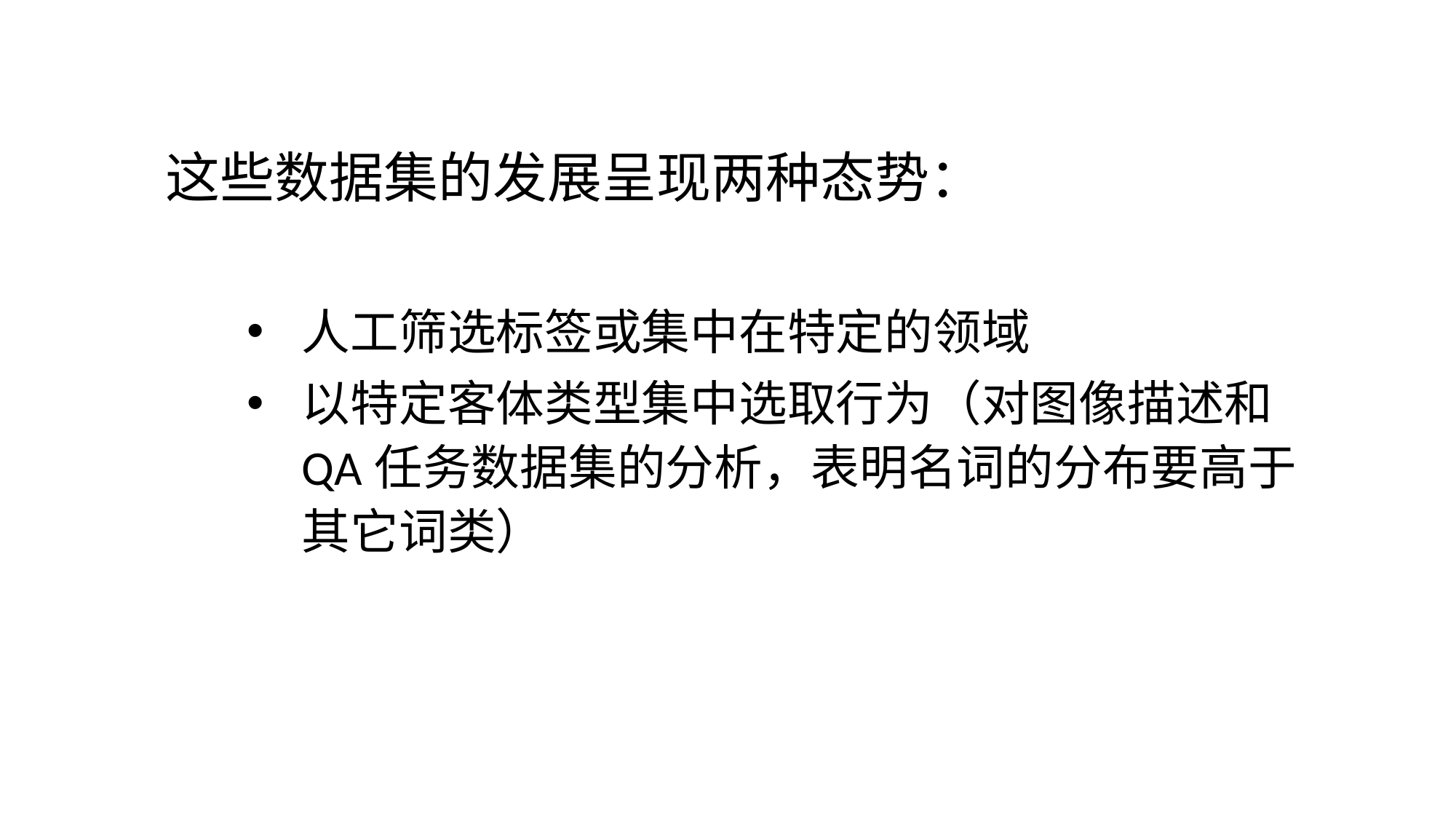

这些数据集的发展呈现两种态势：

人工筛选标签或集中在特定的领域
以特定客体类型集中选取行为（对图像描述和QA任务数据集的分析，表明名词的分布要高于其它词类）